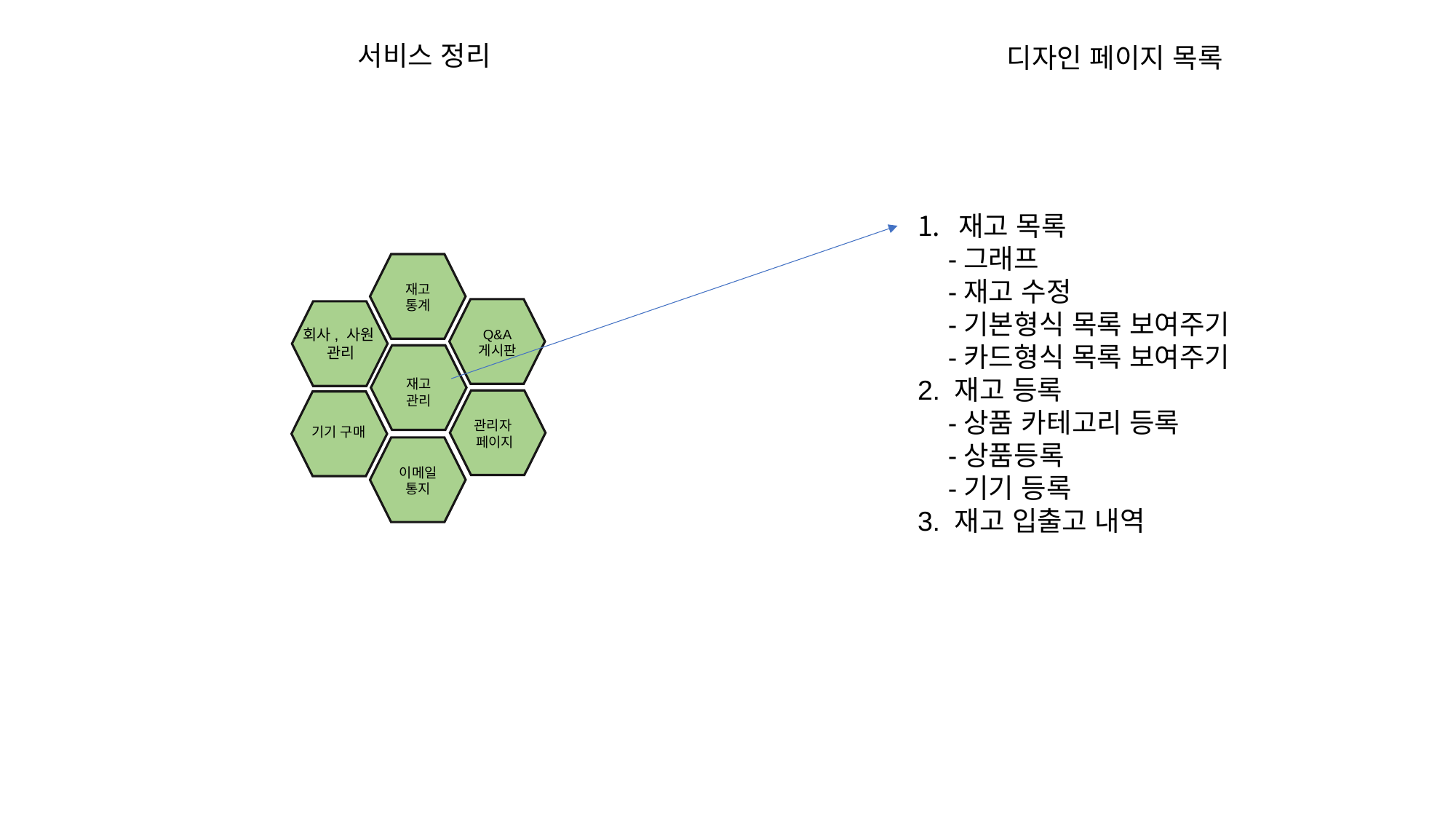

서비스 정리
디자인 페이지 목록
재고 목록
    -그래프
    -재고 수정
    -기본형식 목록 보여주기
    -카드형식 목록 보여주기
2. 재고 등록
    -상품 카테고리 등록
    -상품등록
    -기기 등록
3. 재고 입출고 내역

재고
통계

회사, 사원
관리
Q&A
게시판

재고
관리

관리자
페이지
기기 구매

이메일
통지